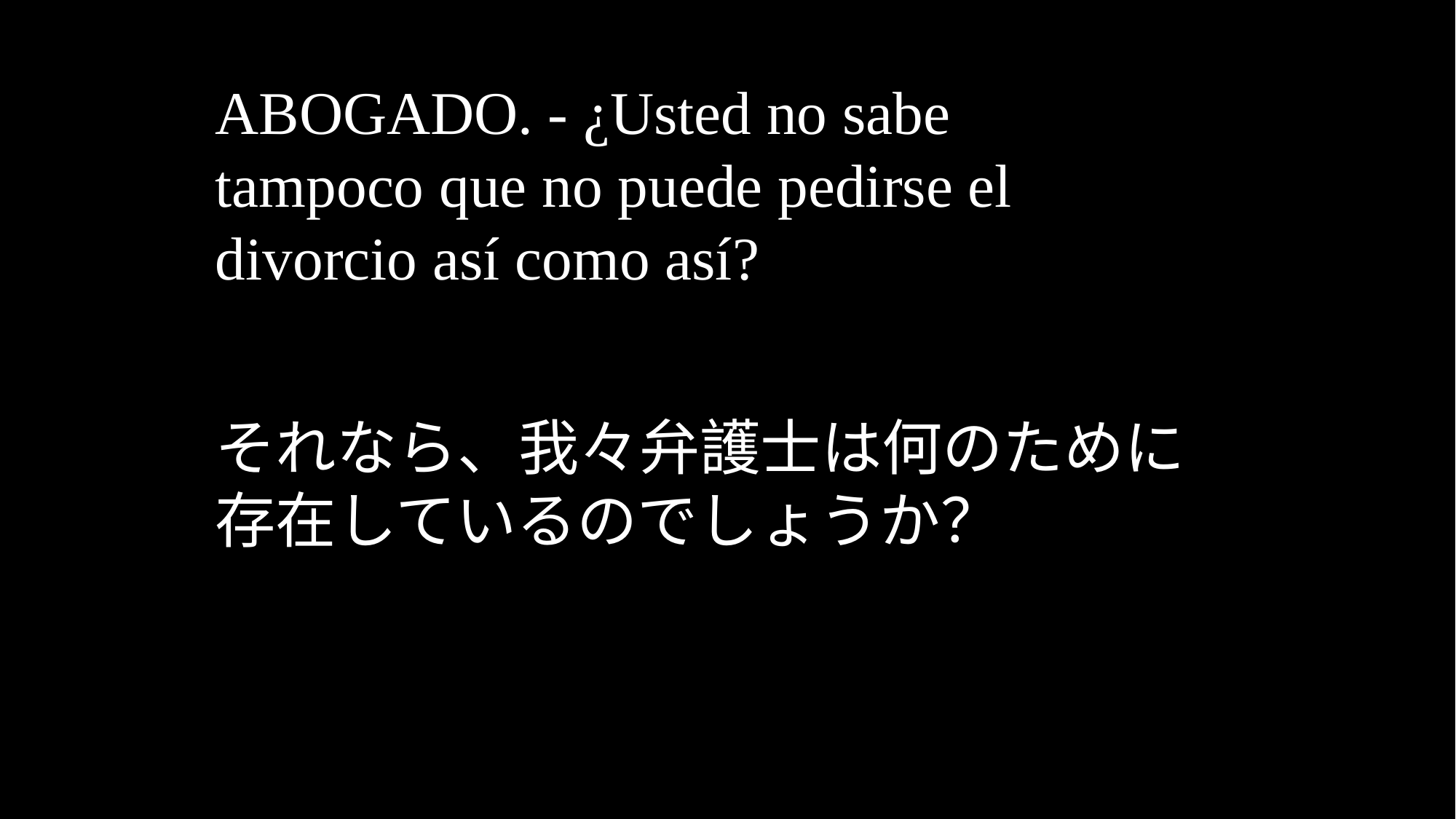

ABOGADO. - ¿Usted no sabe tampoco que no puede pedirse el divorcio así como así?

それなら、我々弁護士は何のために存在しているのでしょうか？